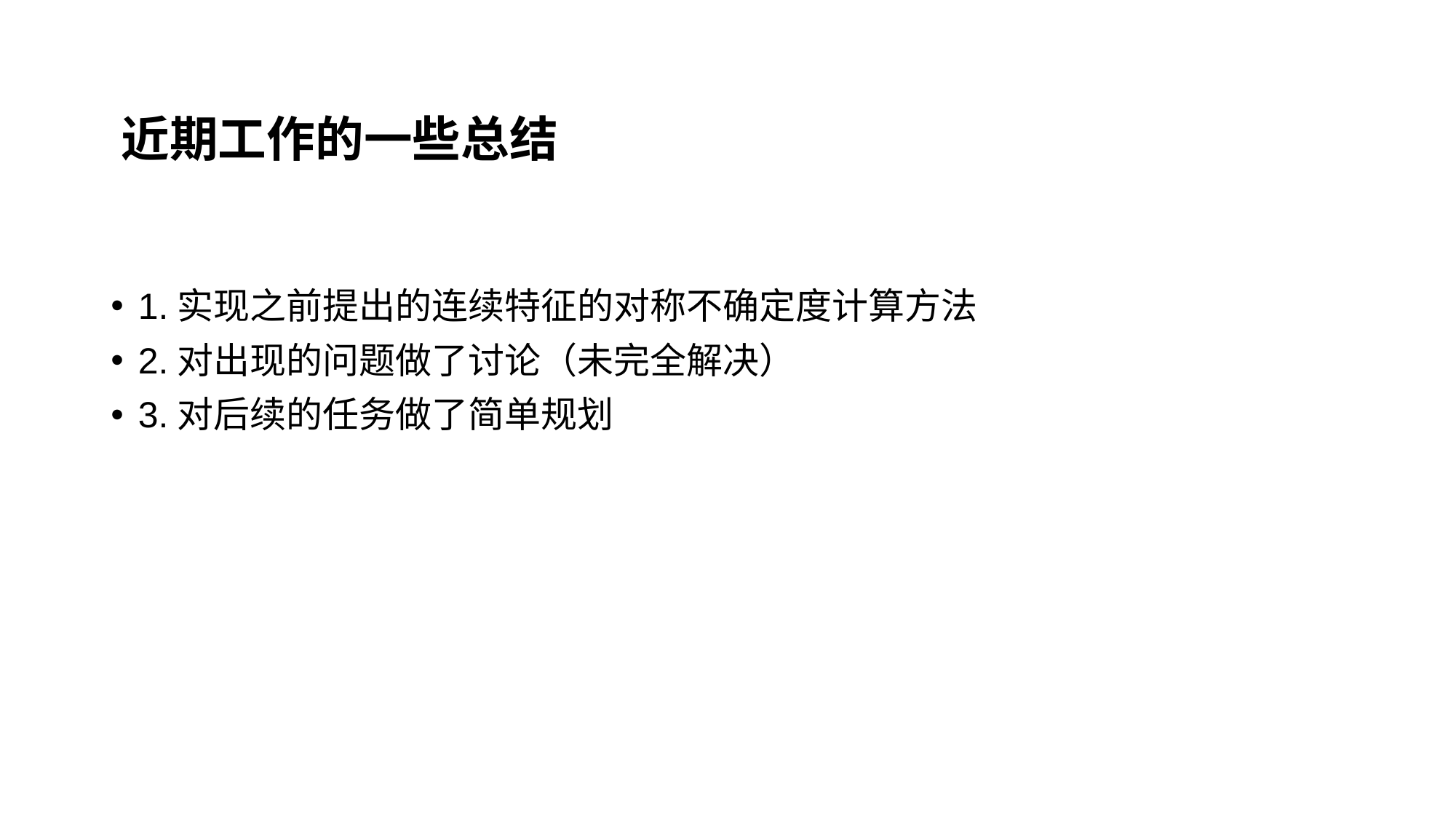

# 近期工作的一些总结
1.实现之前提出的连续特征的对称不确定度计算方法
2.对出现的问题做了讨论（未完全解决）
3.对后续的任务做了简单规划